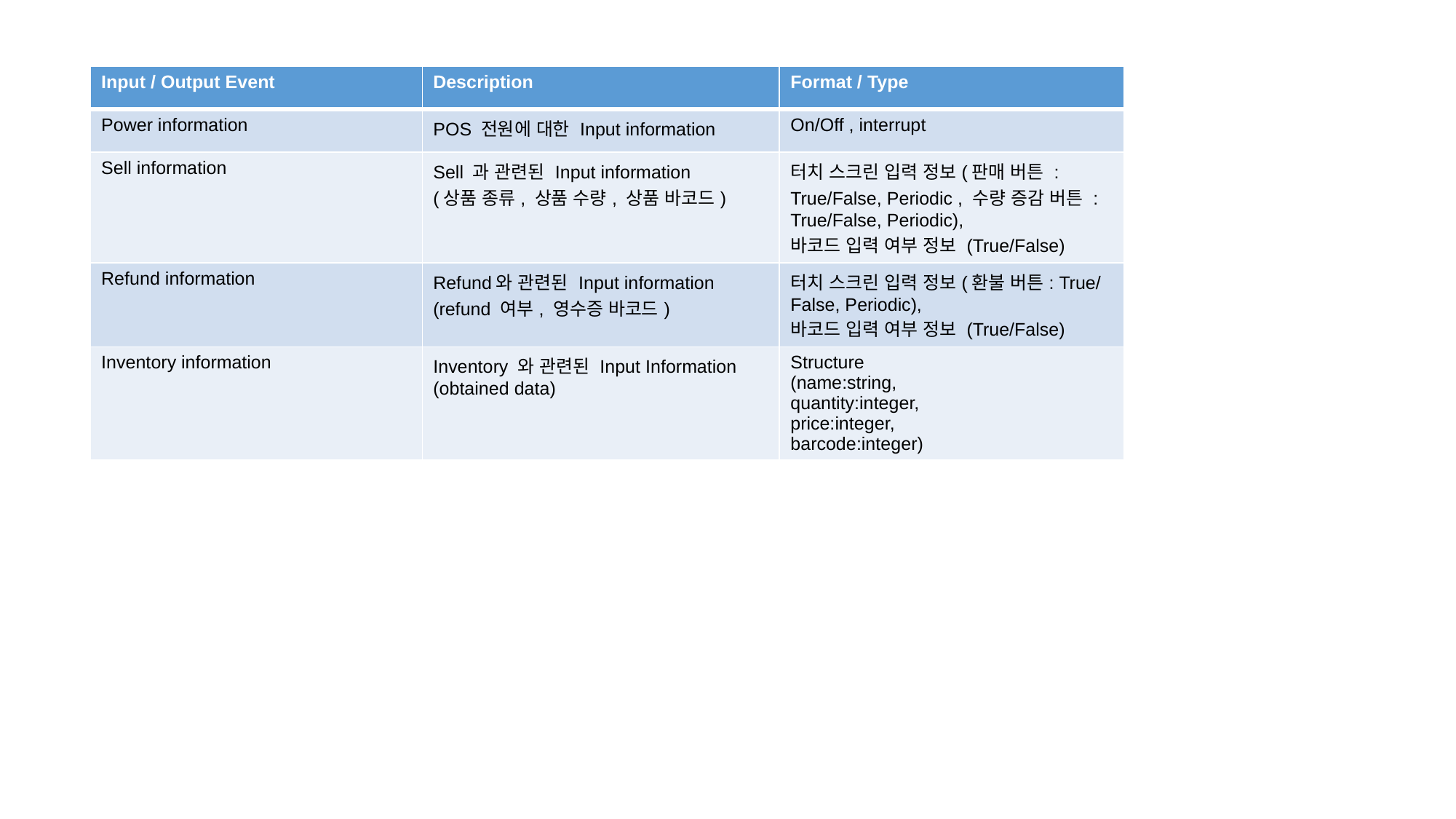

| Input / Output Event | Description | Format / Type |
| --- | --- | --- |
| Power information | POS 전원에 대한 Input information | On/Off , interrupt |
| Sell information | Sell 과 관련된 Input information (상품 종류, 상품 수량, 상품 바코드) | 터치 스크린 입력 정보(판매 버튼 : True/False, Periodic , 수량 증감 버튼 : True/False, Periodic), 바코드 입력 여부 정보 (True/False) |
| Refund information | Refund와 관련된 Input information (refund 여부, 영수증 바코드) | 터치 스크린 입력 정보(환불 버튼: True/False, Periodic), 바코드 입력 여부 정보 (True/False) |
| Inventory information | Inventory 와 관련된 Input Information (obtained data) | Structure (name:string, quantity:integer, price:integer, barcode:integer) |